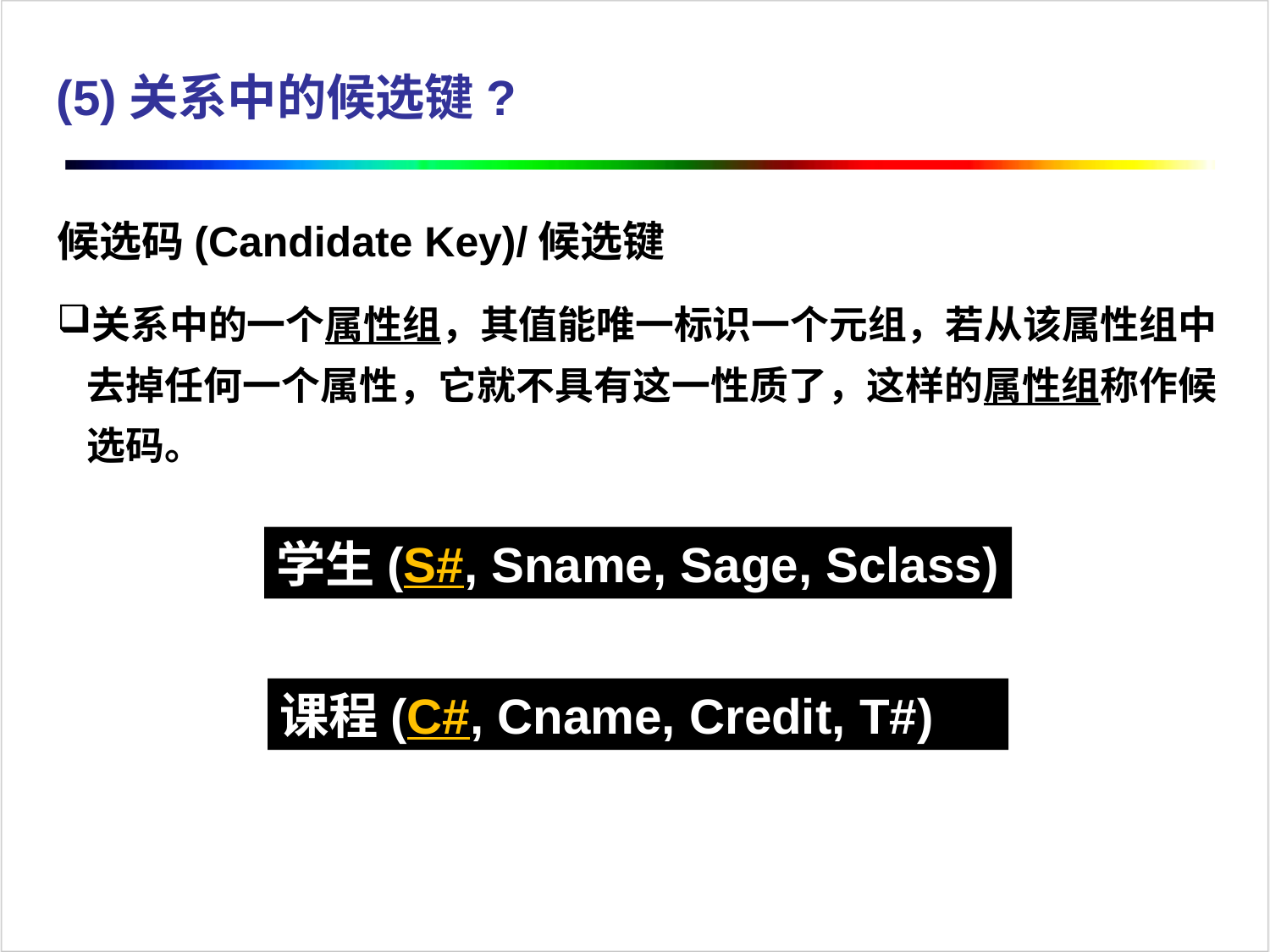

(5)关系中的候选键?
候选码(Candidate Key)/候选键
关系中的一个属性组，其值能唯一标识一个元组，若从该属性组中去掉任何一个属性，它就不具有这一性质了，这样的属性组称作候选码。
学生(S#, Sname, Sage, Sclass)
课程(C#, Cname, Credit, T#)